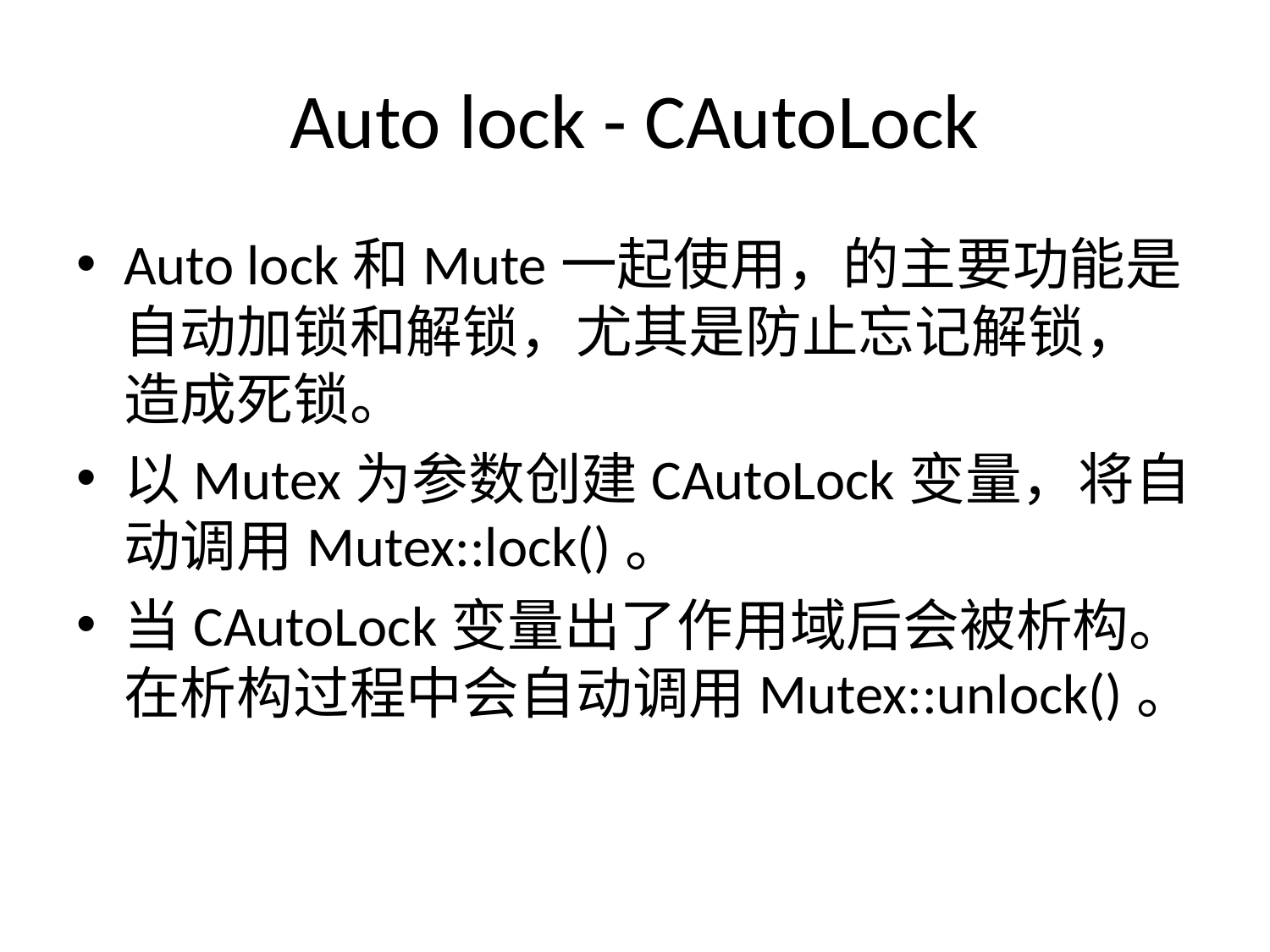

# Auto lock - CAutoLock
Auto lock和Mute一起使用，的主要功能是自动加锁和解锁，尤其是防止忘记解锁，造成死锁。
以Mutex为参数创建CAutoLock变量，将自动调用Mutex::lock()。
当CAutoLock变量出了作用域后会被析构。在析构过程中会自动调用Mutex::unlock()。